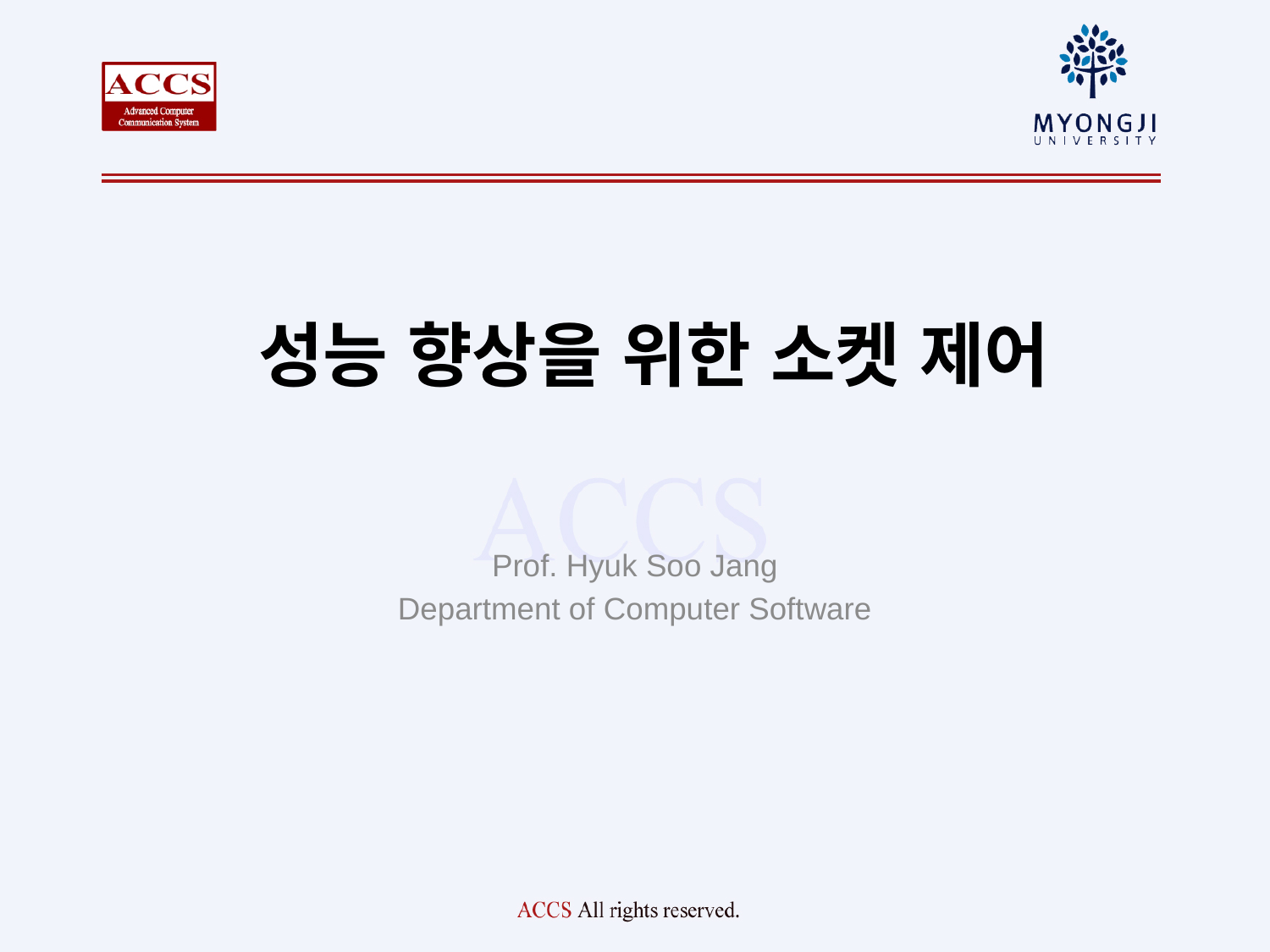

# 성능 향상을 위한 소켓 제어
Prof. Hyuk Soo Jang
Department of Computer Software